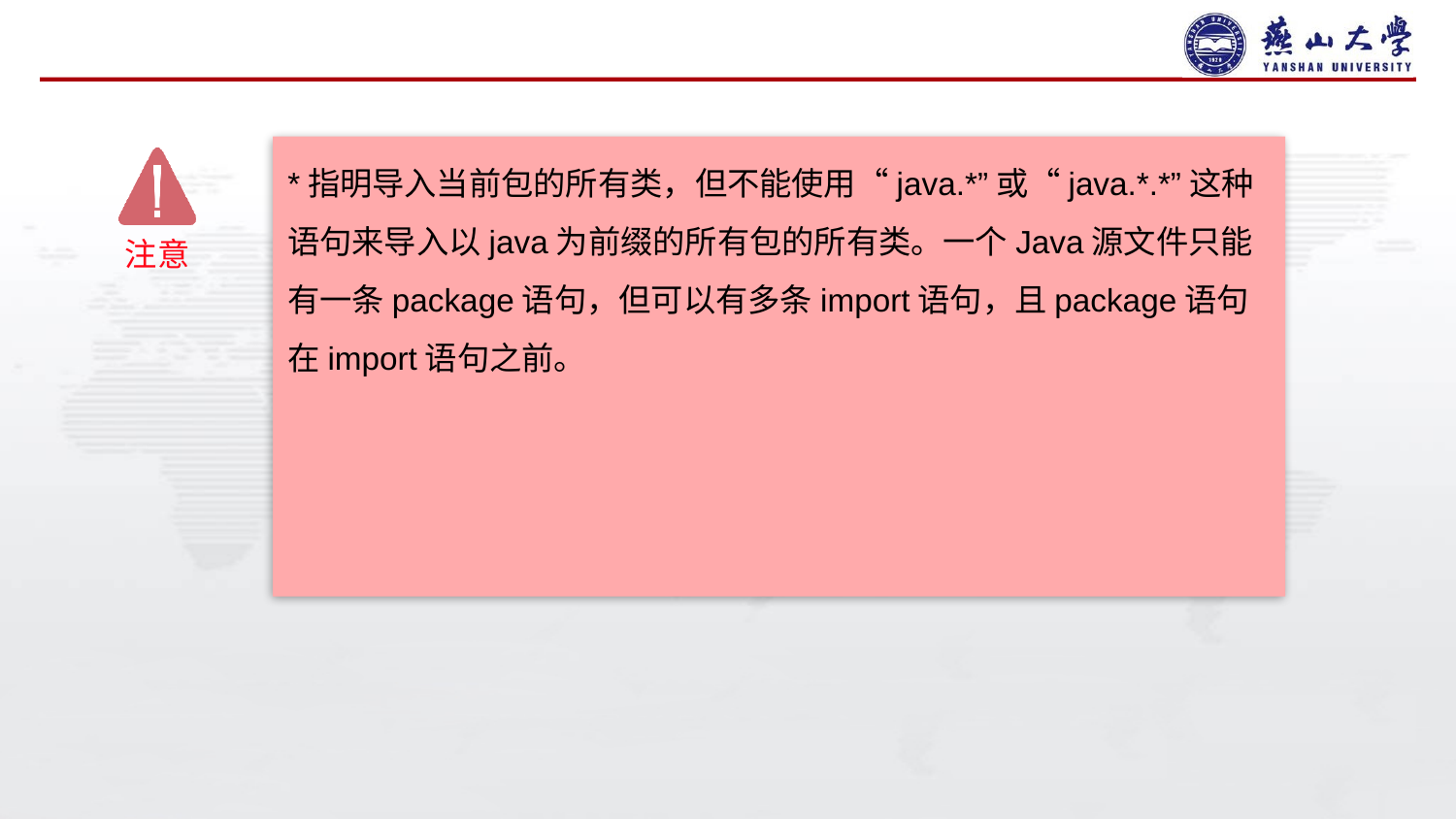

#
*指明导入当前包的所有类，但不能使用“java.*”或“java.*.*”这种语句来导入以java为前缀的所有包的所有类。一个Java源文件只能有一条package语句，但可以有多条import语句，且package语句在import语句之前。